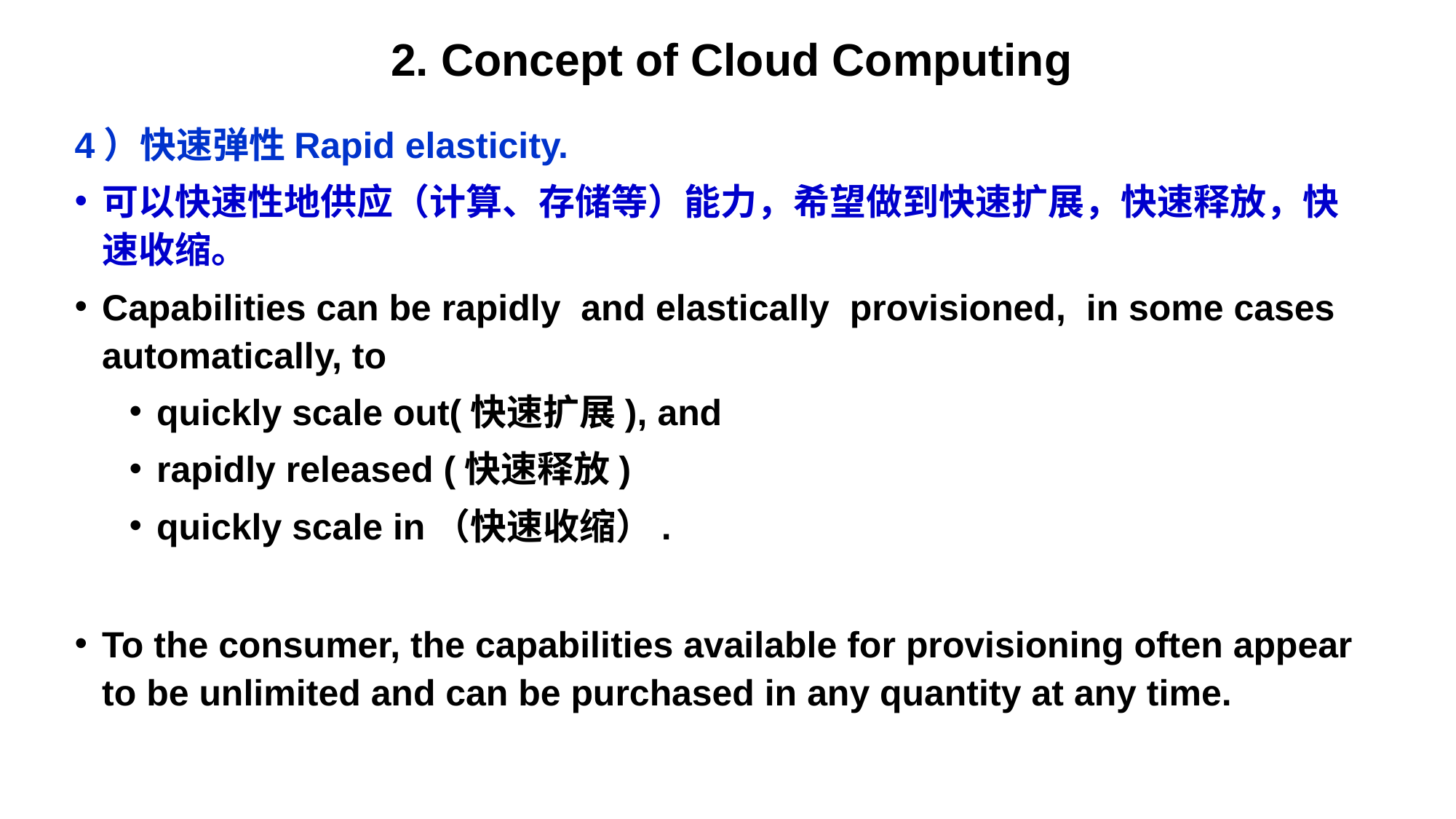

2. Concept of Cloud Computing
4）快速弹性Rapid elasticity.
可以快速性地供应（计算、存储等）能力，希望做到快速扩展，快速释放，快速收缩。
Capabilities can be rapidly  and elastically  provisioned,  in some cases automatically, to
quickly scale out(快速扩展), and
rapidly released (快速释放)
quickly scale in（快速收缩）.

To the consumer, the capabilities available for provisioning often appear to be unlimited and can be purchased in any quantity at any time.